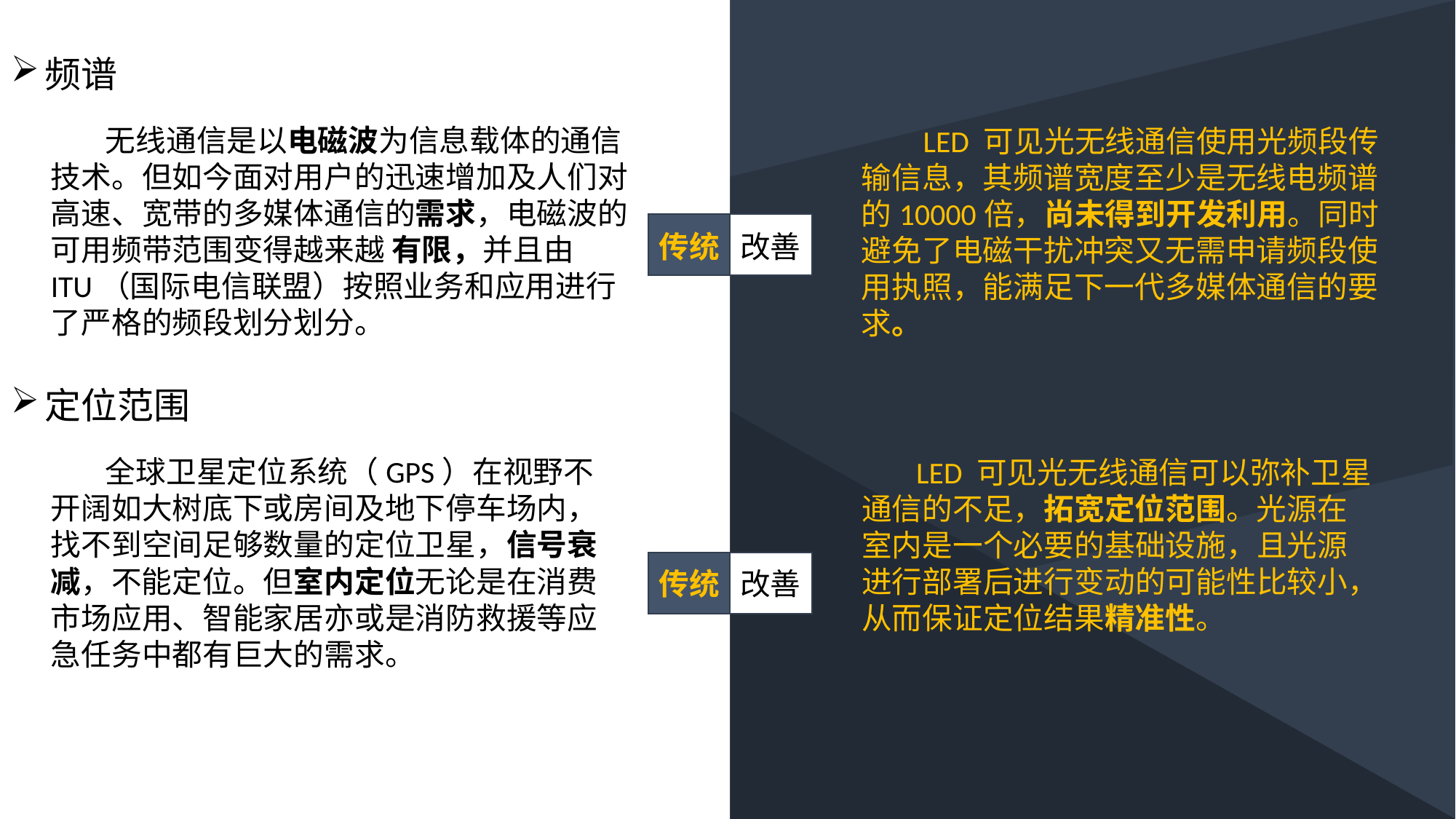

频谱
无线通信是以电磁波为信息载体的通信技术。但如今面对用户的迅速增加及人们对高速、宽带的多媒体通信的需求，电磁波的可用频带范围变得越来越 有限，并且由ITU（国际电信联盟）按照业务和应用进行了严格的频段划分划分。
 LED 可见光无线通信使用光频段传输信息，其频谱宽度至少是无线电频谱的10000倍，尚未得到开发利用。同时避免了电磁干扰冲突又无需申请频段使用执照，能满足下一代多媒体通信的要求。

传统   改善
定位范围
全球卫星定位系统（GPS）在视野不开阔如大树底下或房间及地下停车场内，找不到空间足够数量的定位卫星，信号衰减，不能定位。但室内定位无论是在消费市场应用、智能家居亦或是消防救援等应急任务中都有巨大的需求。
LED 可见光无线通信可以弥补卫星通信的不足，拓宽定位范围。光源在室内是一个必要的基础设施，且光源进行部署后进行变动的可能性比较小，从而保证定位结果精准性。

传统   改善